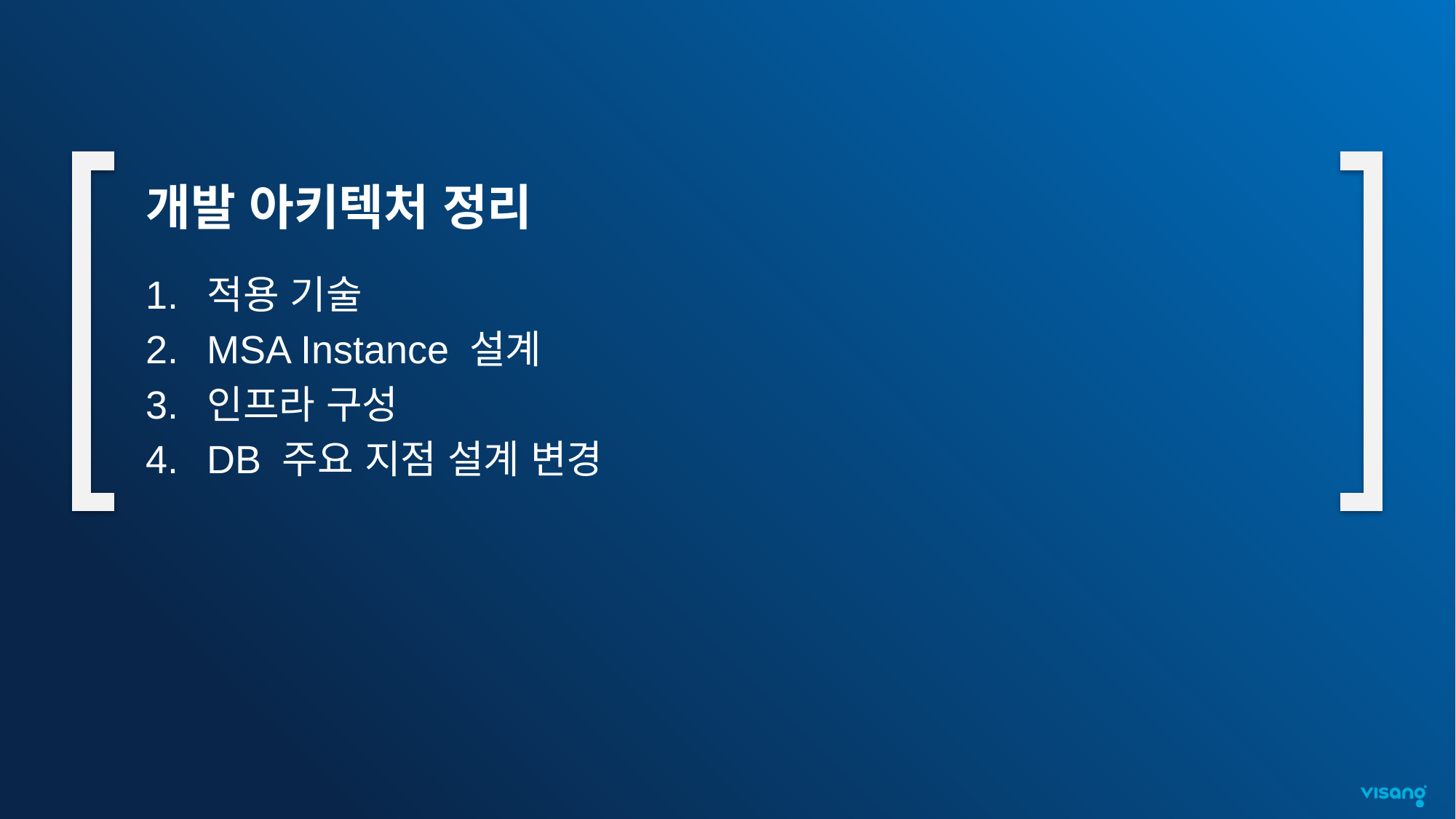

개발 아키텍처 정리
적용 기술
MSA Instance 설계
인프라 구성
DB 주요 지점 설계 변경